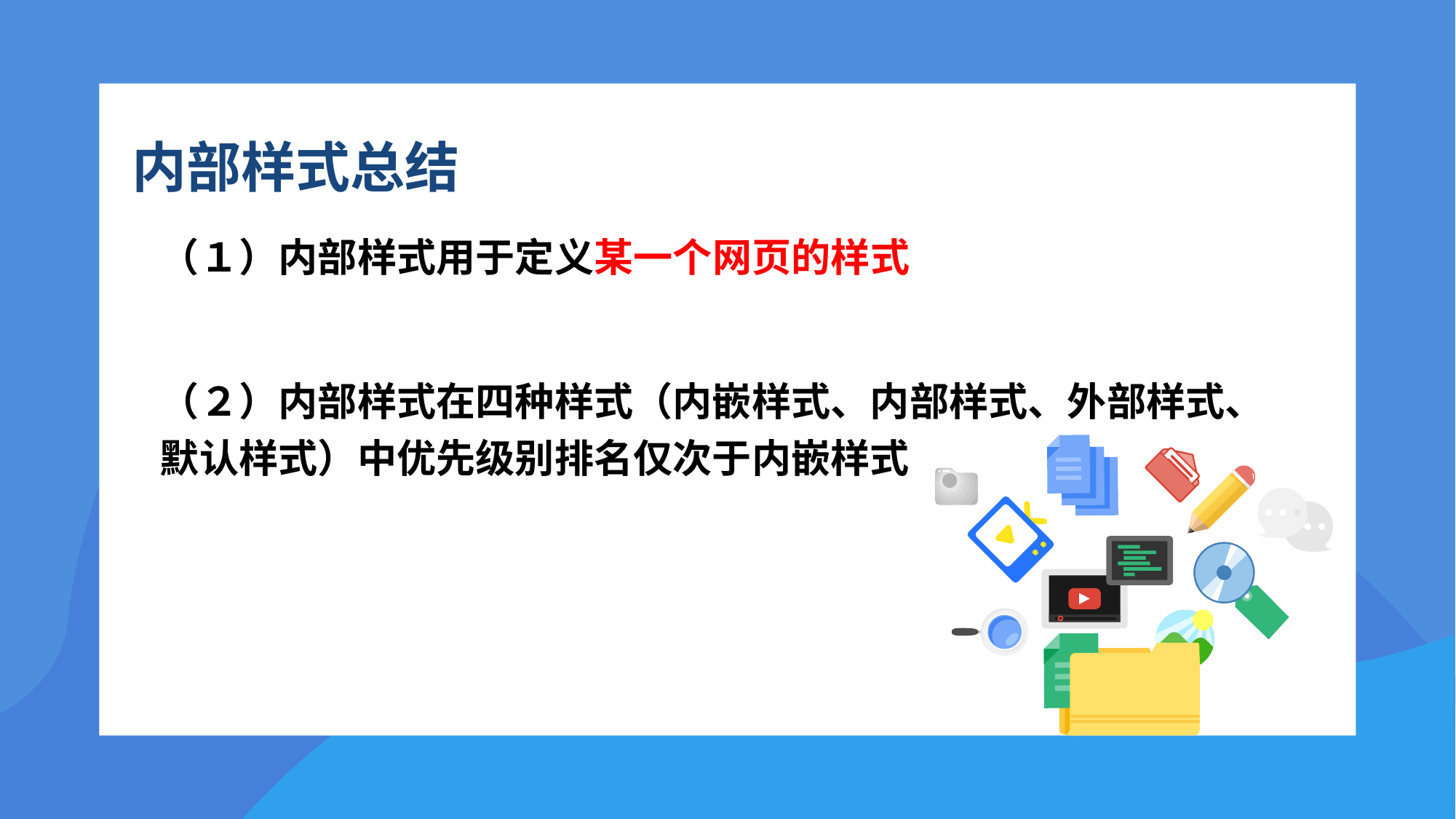

# 内部样式总结
（１）内部样式用于定义某一个网页的样式

（２）内部样式在四种样式（内嵌样式、内部样式、外部样式、默认样式）中优先级别排名仅次于内嵌样式